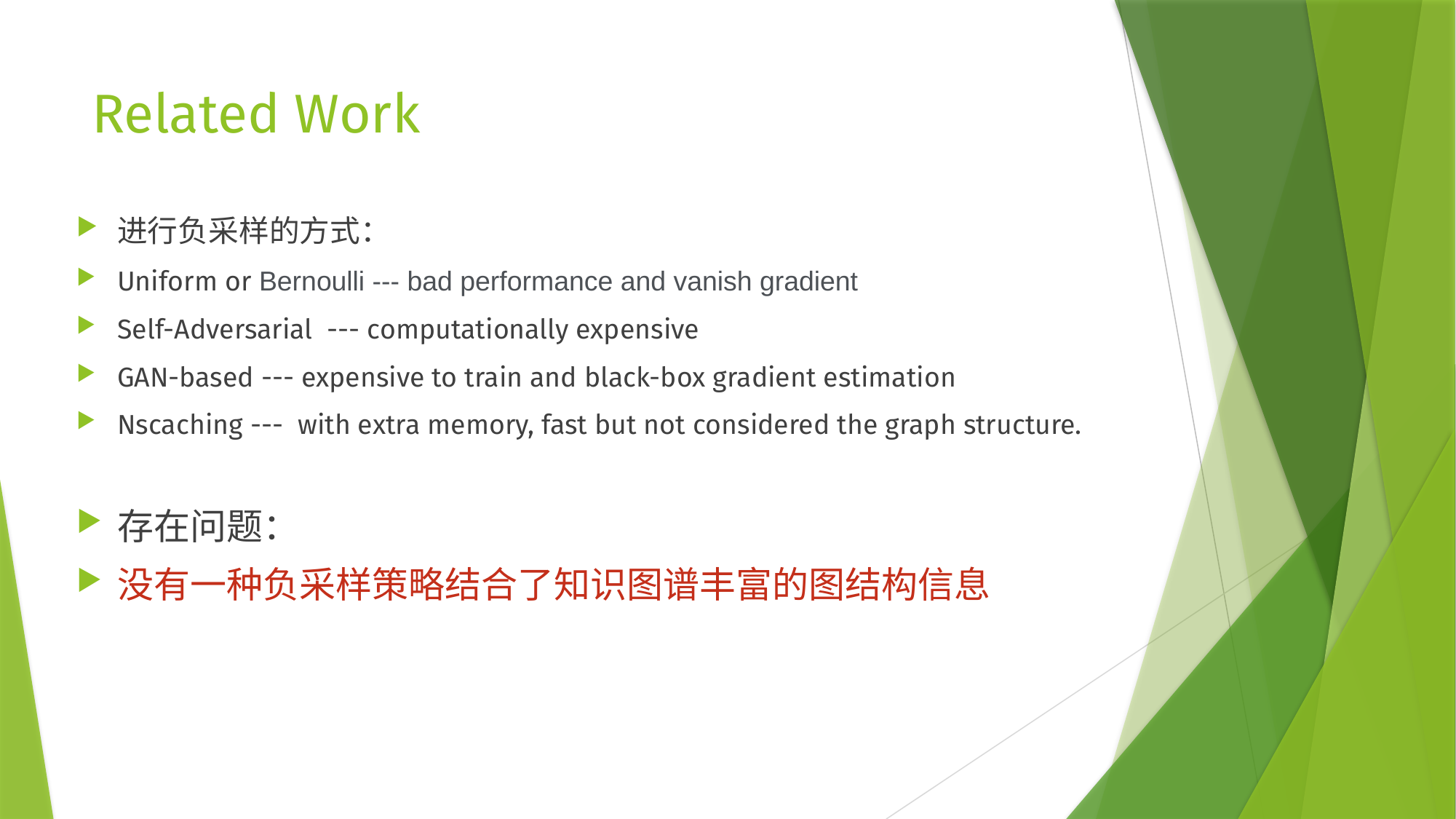

# Related Work
进行负采样的方式：
Uniform or Bernoulli --- bad performance and vanish gradient
Self-Adversarial  --- computationally expensive
GAN-based --- expensive to train and black-box gradient estimation
Nscaching ---  with extra memory, fast but not considered the graph structure.

存在问题：
没有一种负采样策略结合了知识图谱丰富的图结构信息